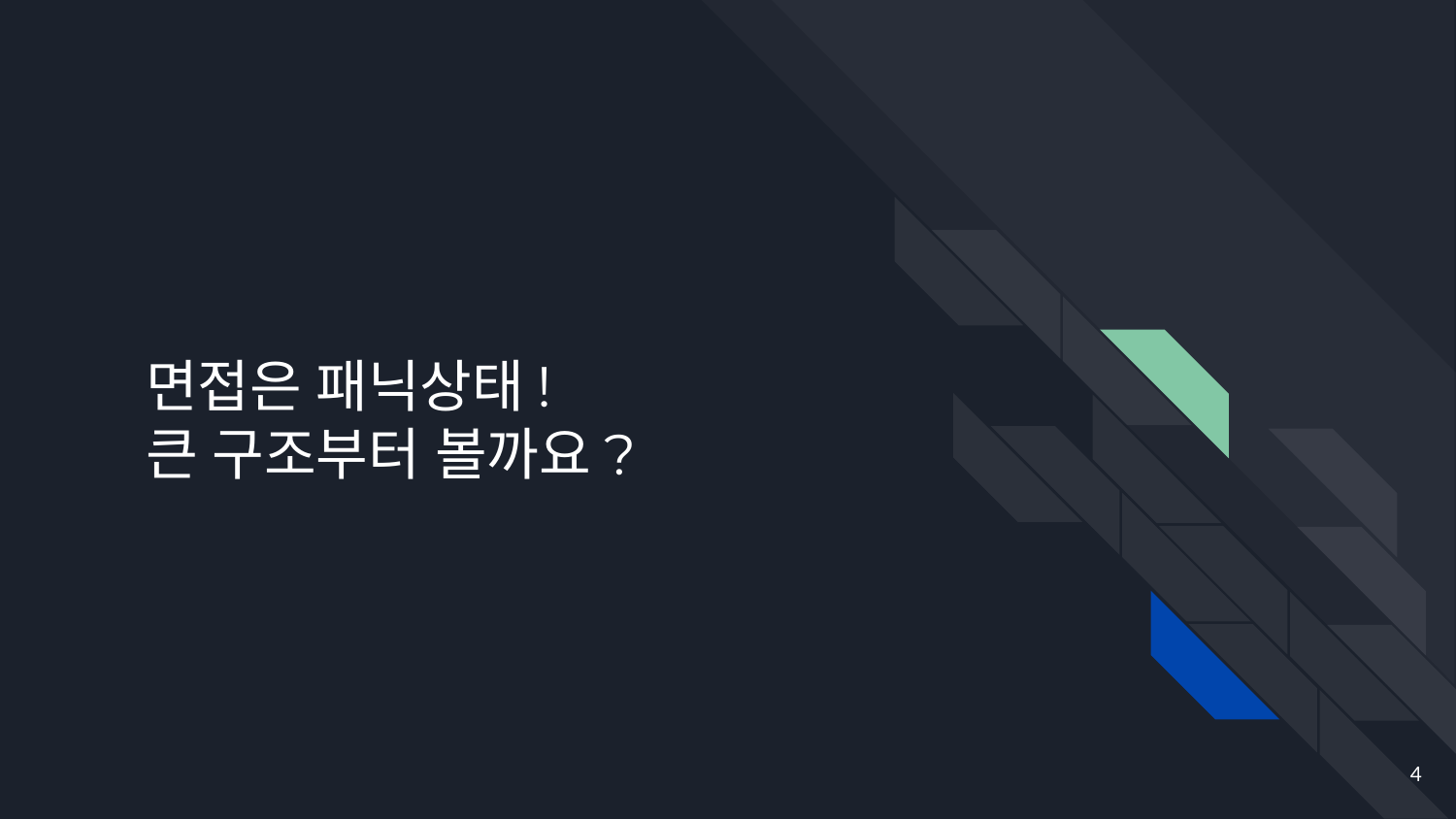

# 면접은 패닉상태!
큰 구조부터 볼까요?
4